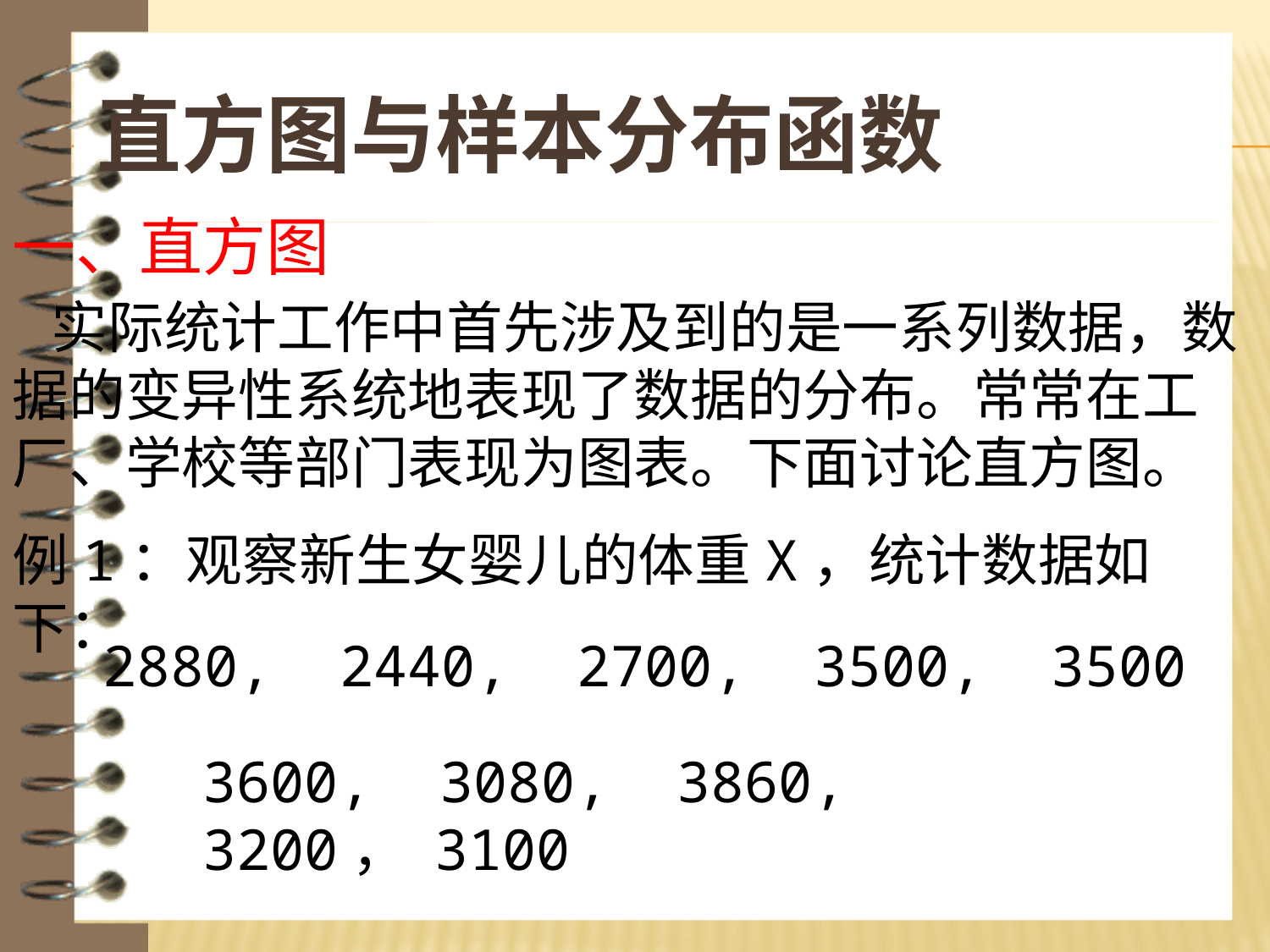

# 直方图与样本分布函数
一、直方图
  实际统计工作中首先涉及到的是一系列数据，数据的变异性系统地表现了数据的分布。常常在工厂、学校等部门表现为图表。下面讨论直方图。
例1：观察新生女婴儿的体重X，统计数据如下：
2880,  2440,  2700,  3500,  3500
3600,  3080,  3860,  3200， 3100